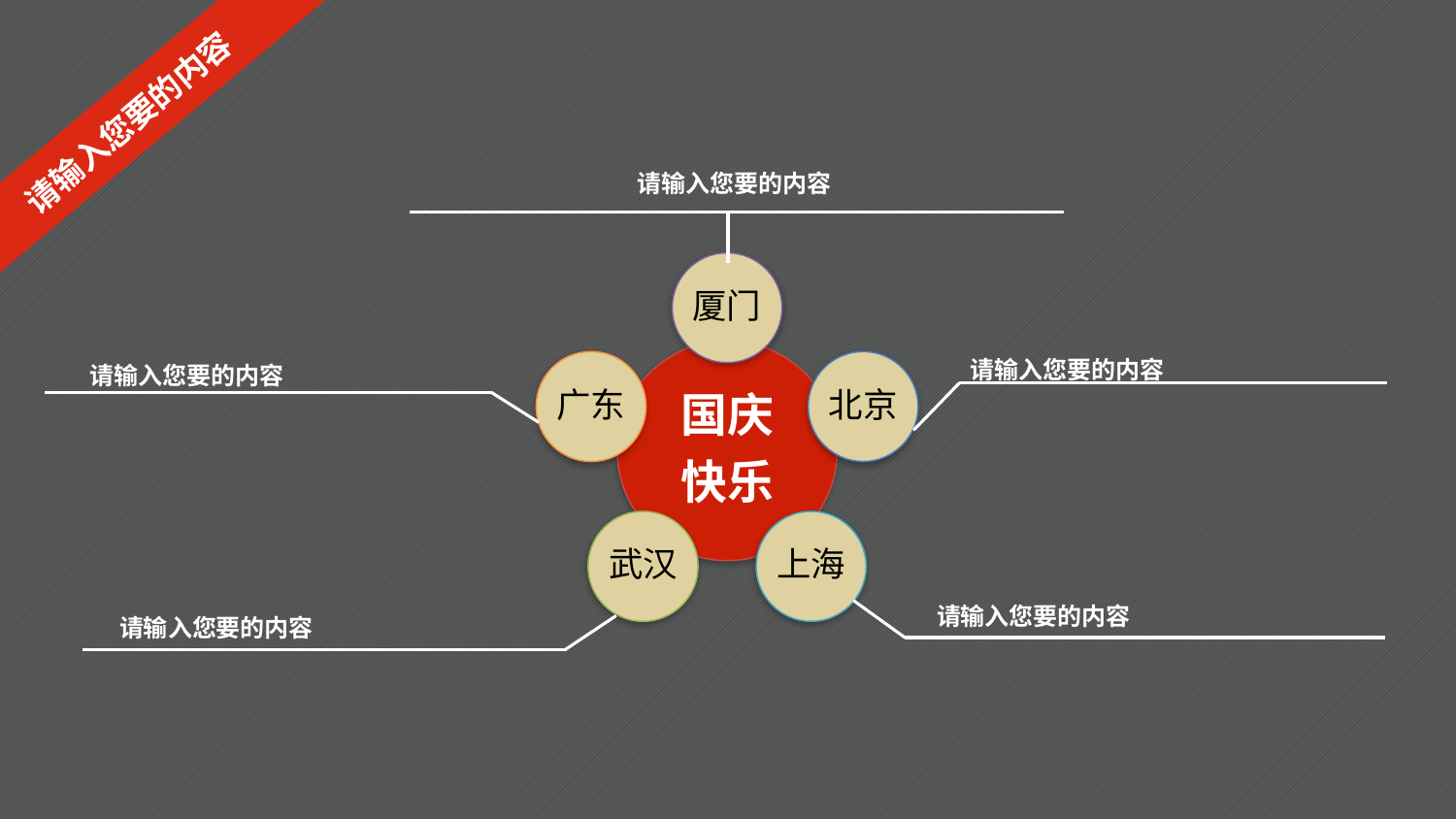

请输入您要的内容

请输入您要的内容
厦门
国庆
快乐
广东
北京
武汉
上海
请输入您要的内容
请输入您要的内容
请输入您要的内容
请输入您要的内容